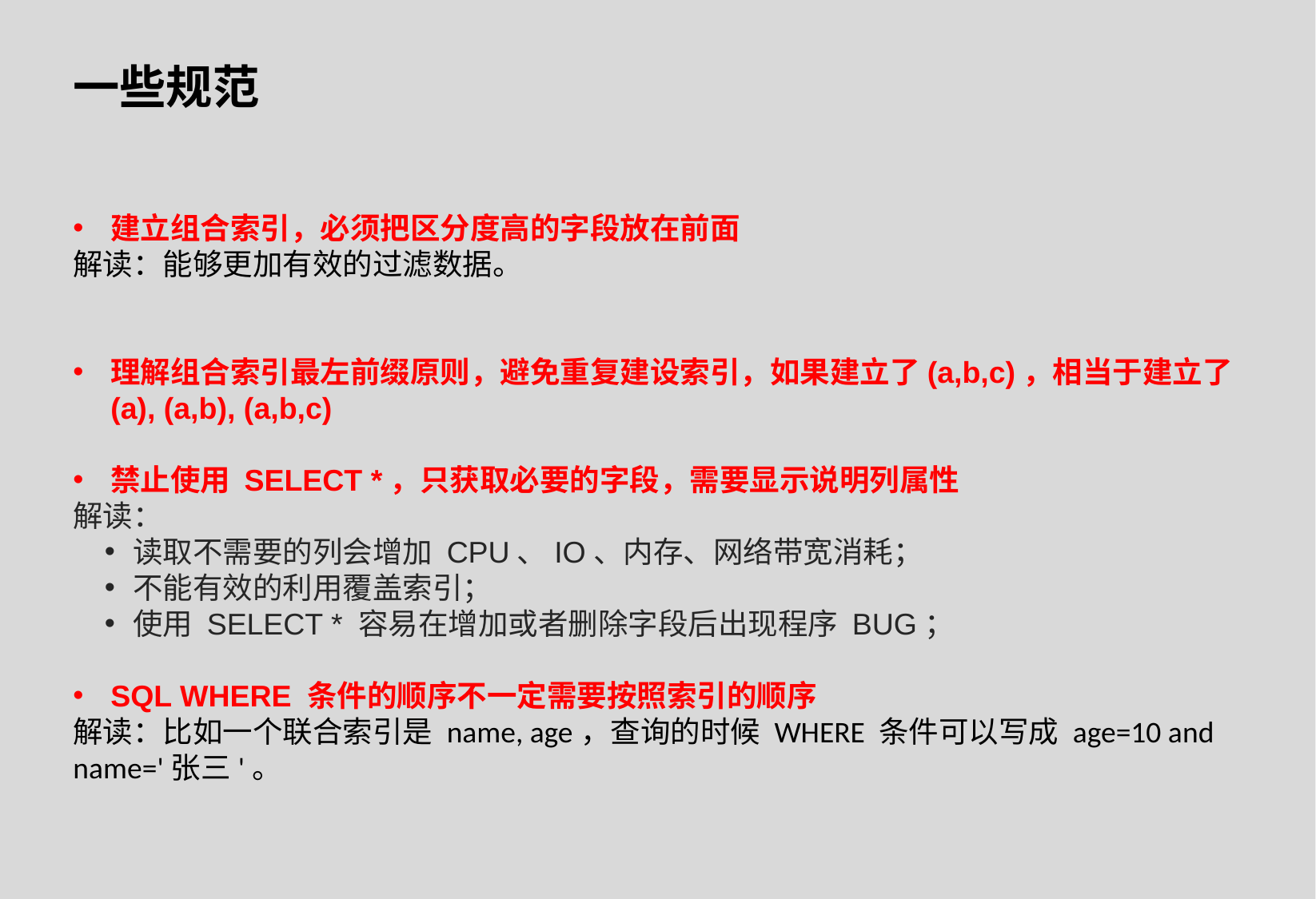

一些规范
建立组合索引，必须把区分度高的字段放在前面
解读：能够更加有效的过滤数据。

理解组合索引最左前缀原则，避免重复建设索引，如果建立了(a,b,c)，相当于建立了(a), (a,b), (a,b,c)

禁止使用 SELECT *，只获取必要的字段，需要显示说明列属性
解读：
读取不需要的列会增加 CPU、IO、内存、网络带宽消耗；
不能有效的利用覆盖索引；
使用 SELECT * 容易在增加或者删除字段后出现程序 BUG；

SQL WHERE 条件的顺序不一定需要按照索引的顺序
解读：比如一个联合索引是 name, age，查询的时候 WHERE 条件可以写成 age=10 and name='张三'。